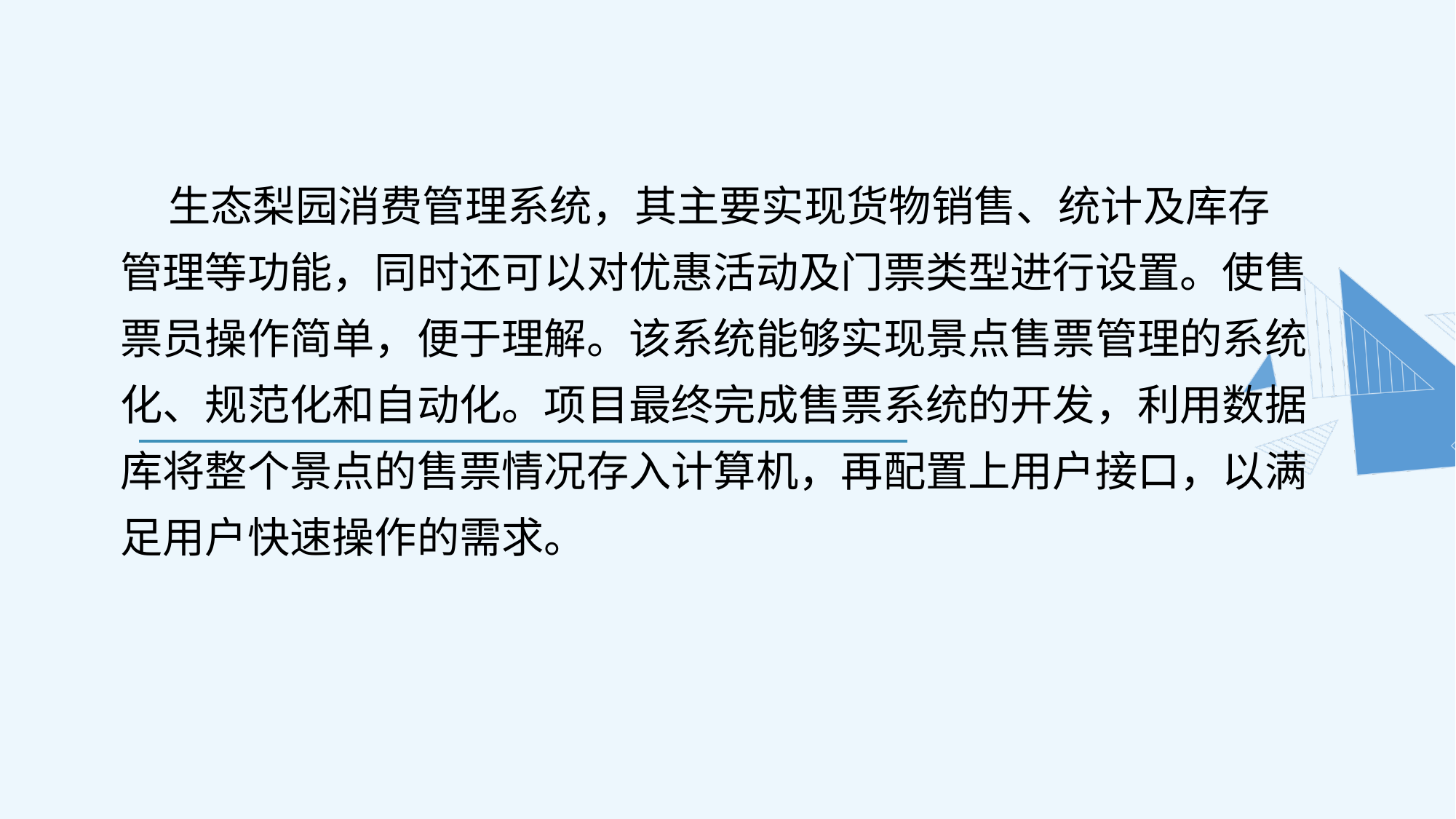

生态梨园消费管理系统，其主要实现货物销售、统计及库存管理等功能，同时还可以对优惠活动及门票类型进行设置。使售票员操作简单，便于理解。该系统能够实现景点售票管理的系统化、规范化和自动化。项目最终完成售票系统的开发，利用数据库将整个景点的售票情况存入计算机，再配置上用户接口，以满足用户快速操作的需求。